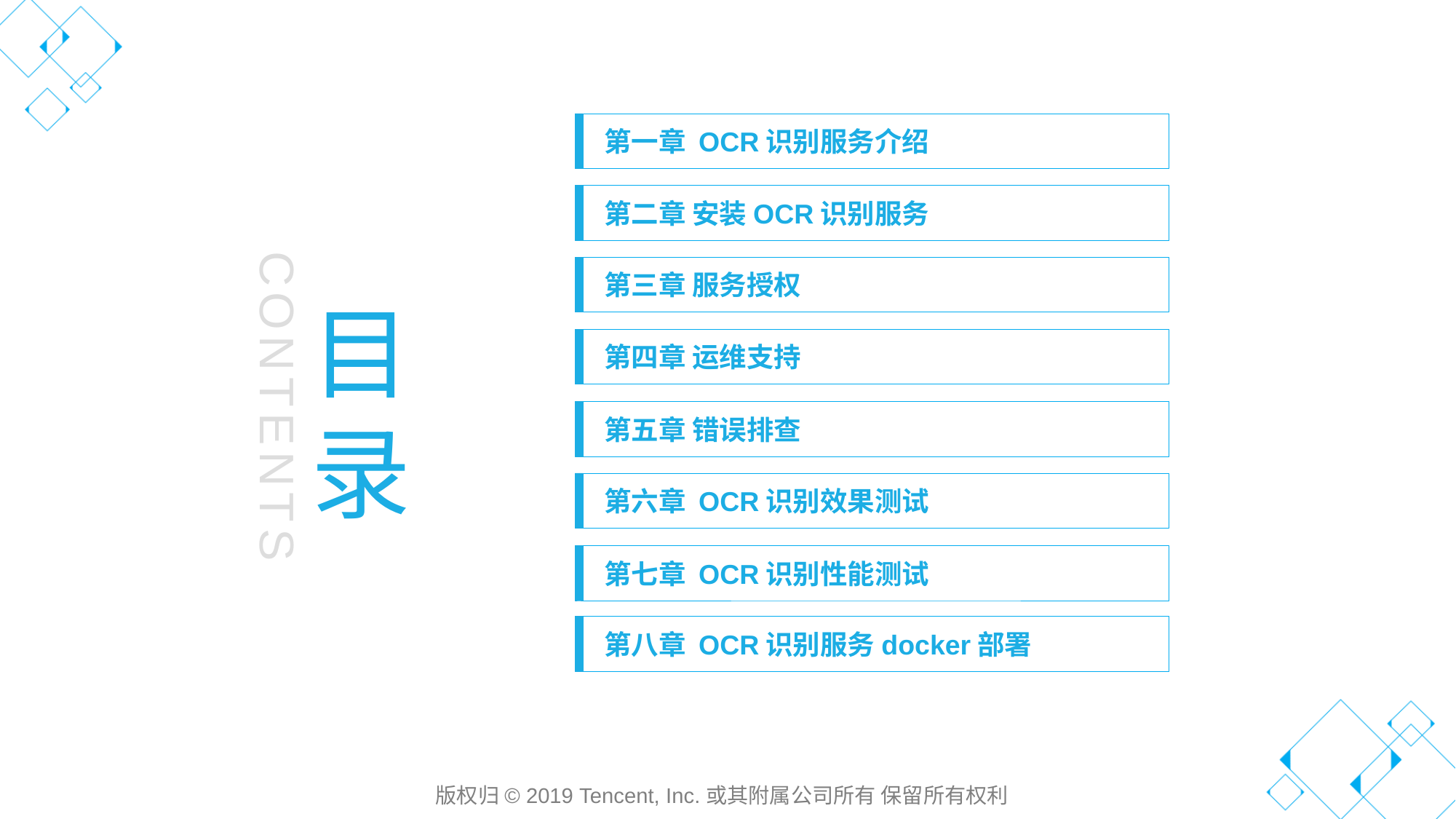

第一章 OCR识别服务介绍

第二章 安装OCR识别服务
目
录

第三章 服务授权

第四章 运维支持
CONTENTS

第五章 错误排查

第六章 OCR识别效果测试

第七章 OCR识别性能测试

第八章 OCR识别服务docker部署